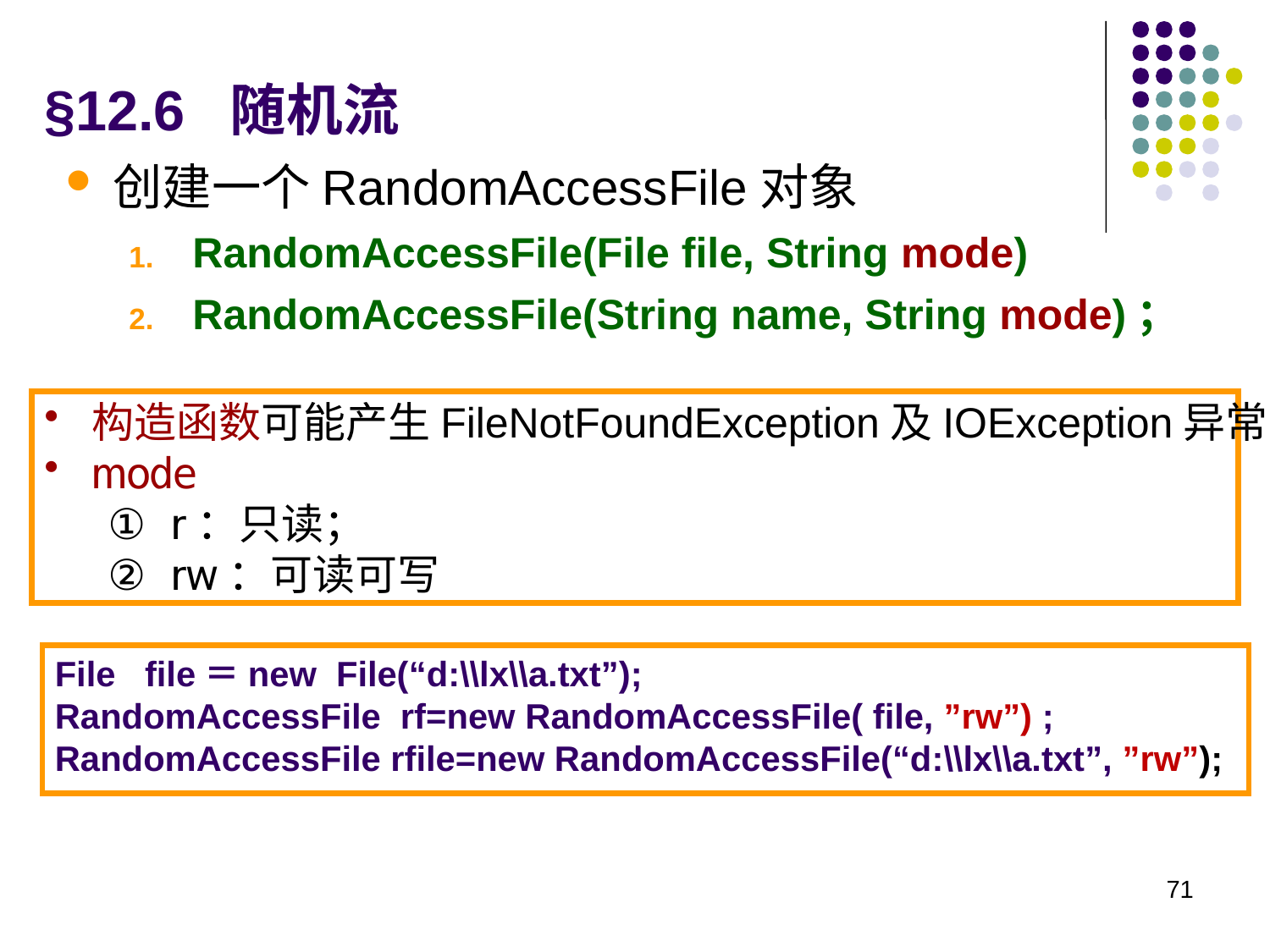

§12.6  随机流
创建一个RandomAccessFile对象
RandomAccessFile(File file, String mode)
RandomAccessFile(String name, String mode)；

构造函数可能产生FileNotFoundException及IOException异常
mode
r：只读；
rw：可读可写
File   file＝new  File(“d:\\lx\\a.txt”);
RandomAccessFile  rf=new RandomAccessFile( file, ”rw”) ;
RandomAccessFile rfile=new RandomAccessFile(“d:\\lx\\a.txt”, ”rw”);
71